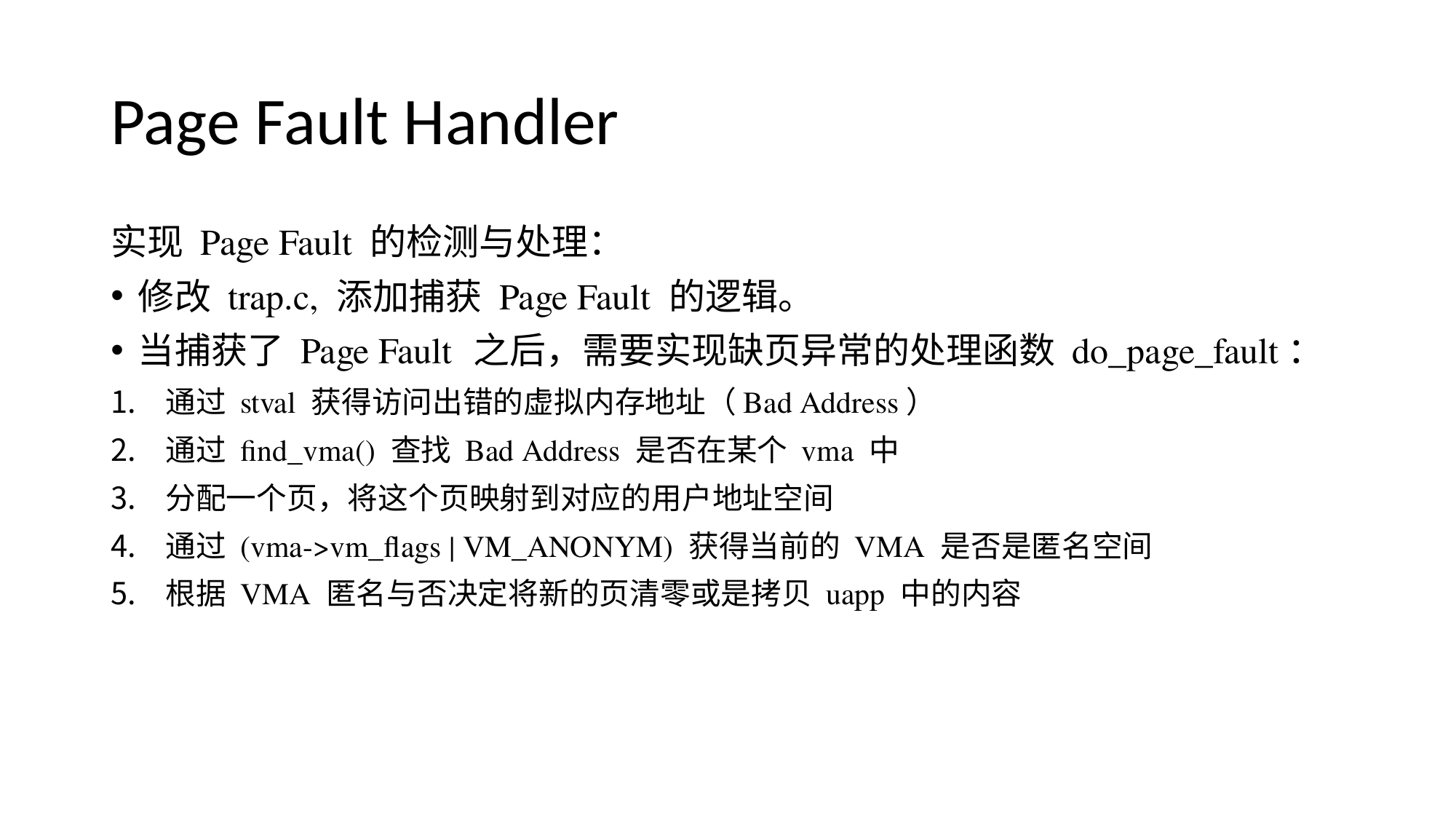

# Page Fault Handler
实现 Page Fault 的检测与处理：
修改 trap.c, 添加捕获 Page Fault 的逻辑。
当捕获了 Page Fault 之后，需要实现缺页异常的处理函数 do_page_fault：
通过 stval 获得访问出错的虚拟内存地址（Bad Address）
通过 find_vma() 查找 Bad Address 是否在某个 vma 中
分配一个页，将这个页映射到对应的用户地址空间
通过 (vma->vm_flags | VM_ANONYM) 获得当前的 VMA 是否是匿名空间
根据 VMA 匿名与否决定将新的页清零或是拷贝 uapp 中的内容